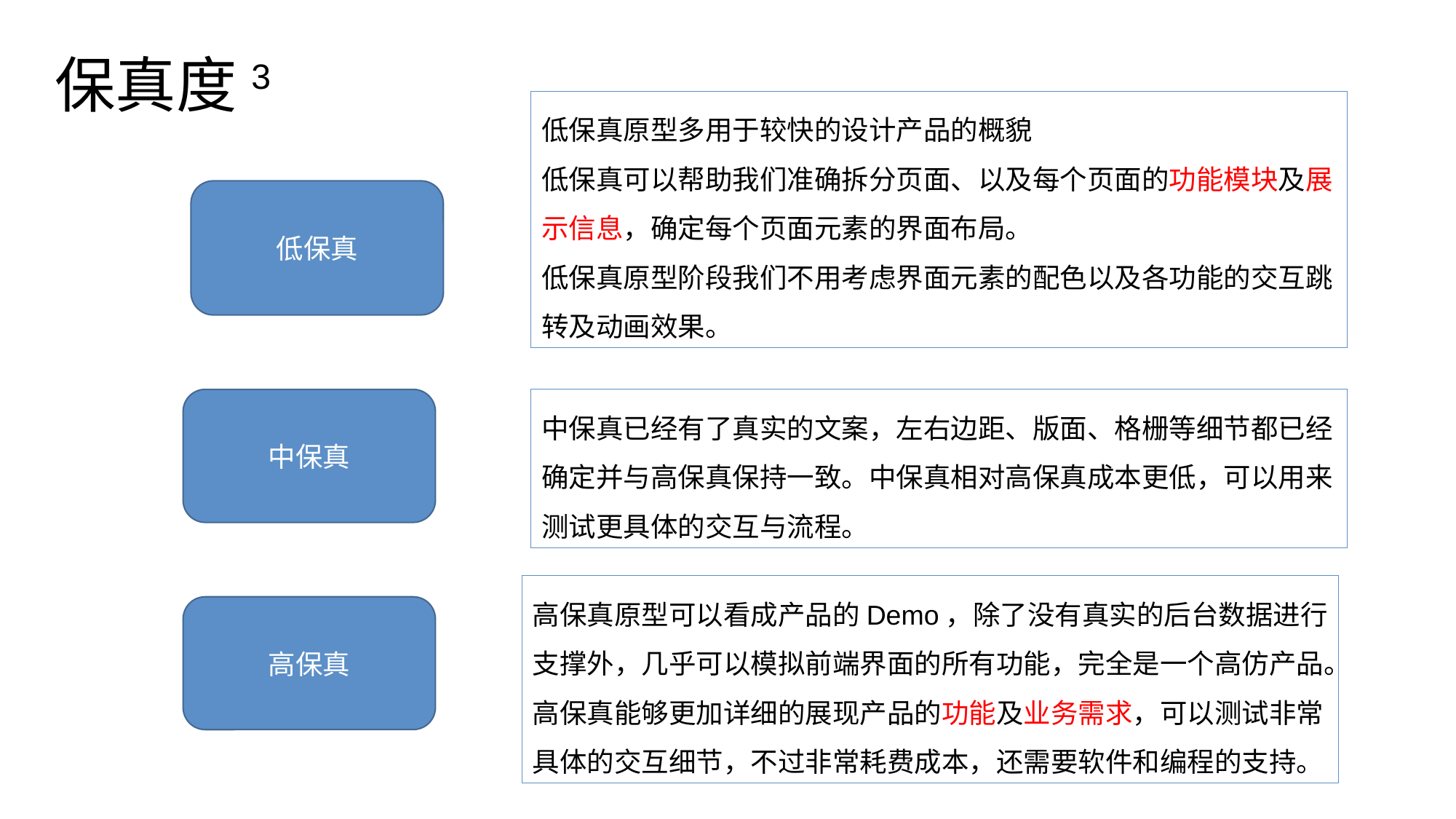

保真度3
低保真原型多用于较快的设计产品的概貌
低保真可以帮助我们准确拆分页面、以及每个页面的功能模块及展示信息，确定每个页面元素的界面布局。
低保真原型阶段我们不用考虑界面元素的配色以及各功能的交互跳转及动画效果。
低保真
中保真
中保真已经有了真实的文案，左右边距、版面、格栅等细节都已经确定并与高保真保持一致。中保真相对高保真成本更低，可以用来测试更具体的交互与流程。
高保真原型可以看成产品的Demo，除了没有真实的后台数据进行支撑外，几乎可以模拟前端界面的所有功能，完全是一个高仿产品。高保真能够更加详细的展现产品的功能及业务需求，可以测试非常具体的交互细节，不过非常耗费成本，还需要软件和编程的支持。
高保真